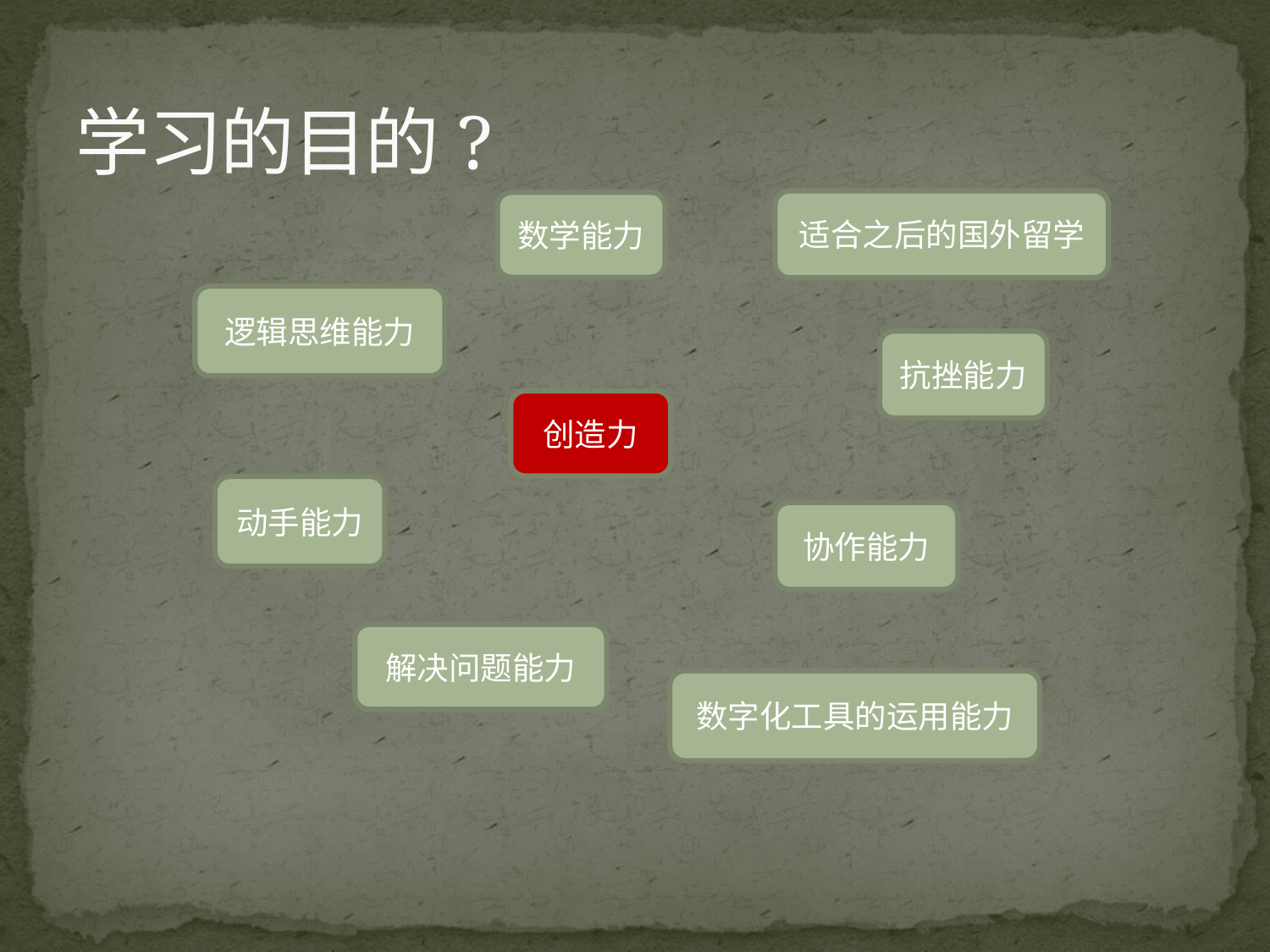

# 学习的目的?
适合之后的国外留学
数学能力
逻辑思维能力
抗挫能力
创造力
动手能力
协作能力
解决问题能力
数字化工具的运用能力